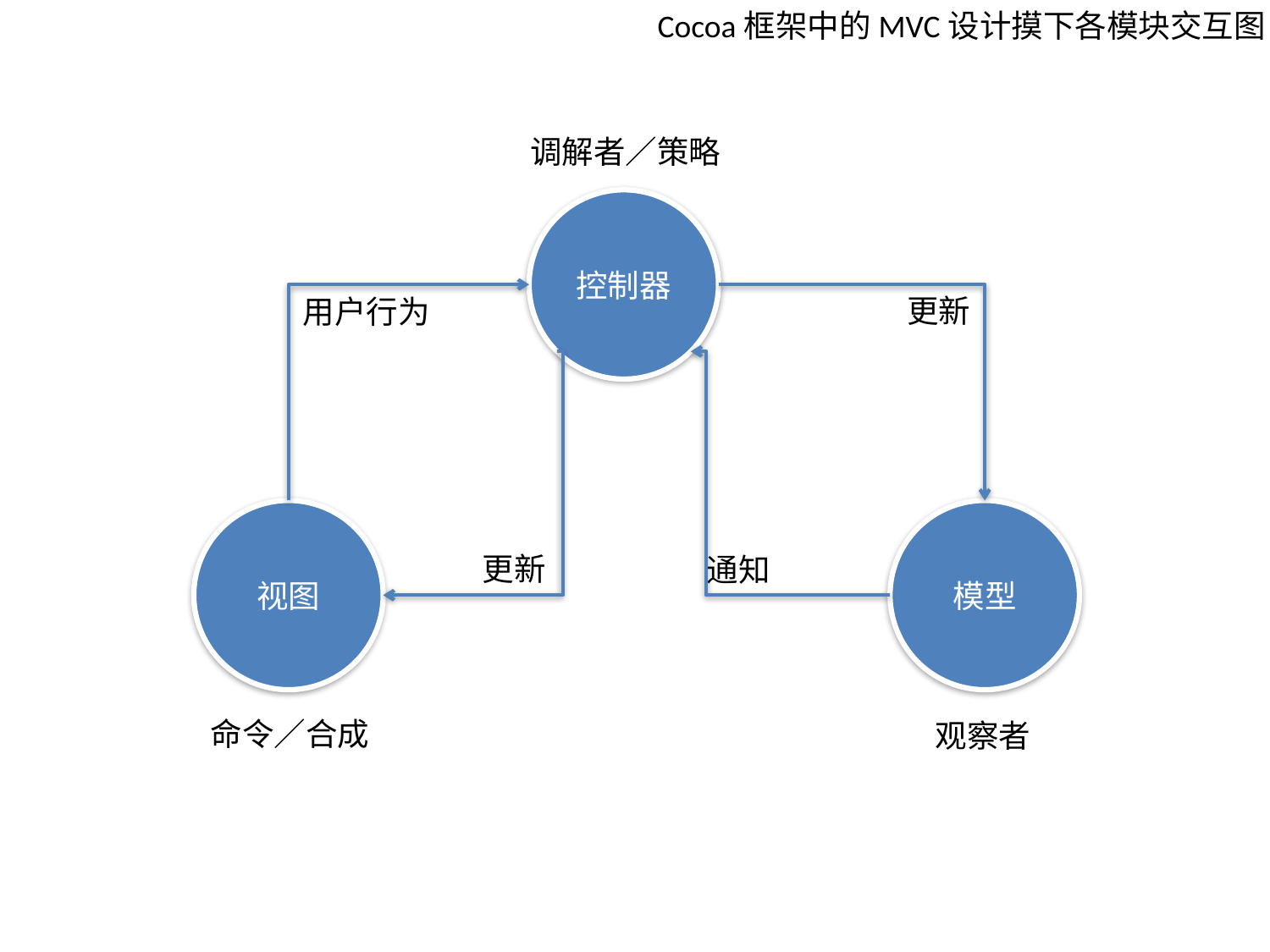

Cocoa框架中的MVC设计摸下各模块交互图
调解者／策略
控制器
更新
用户行为
视图
模型
更新
通知
命令／合成
观察者